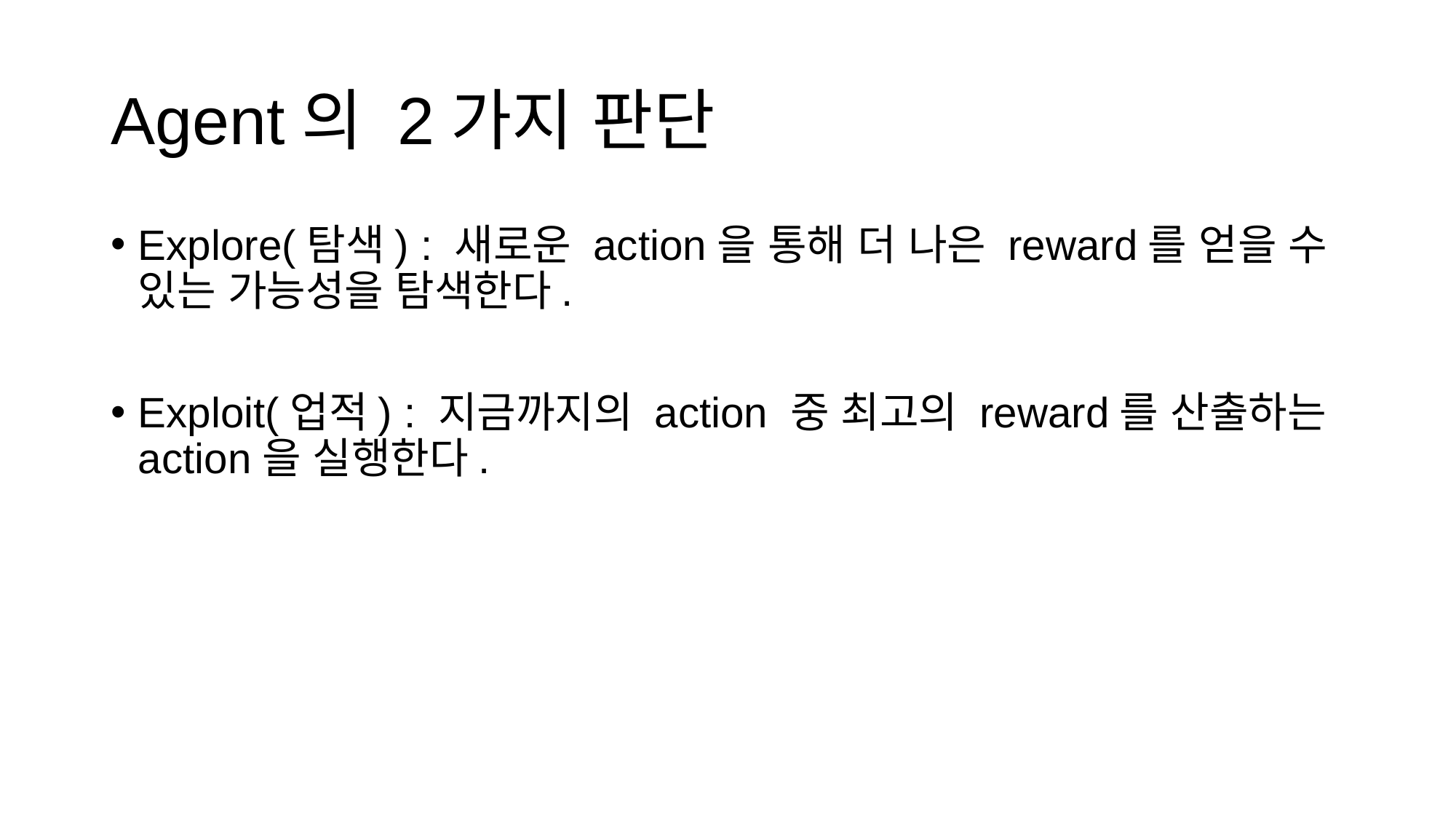

# Agent의 2가지 판단
Explore(탐색) : 새로운 action을 통해 더 나은 reward를 얻을 수 있는 가능성을 탐색한다.

Exploit(업적) : 지금까지의 action 중 최고의 reward를 산출하는 action을 실행한다.